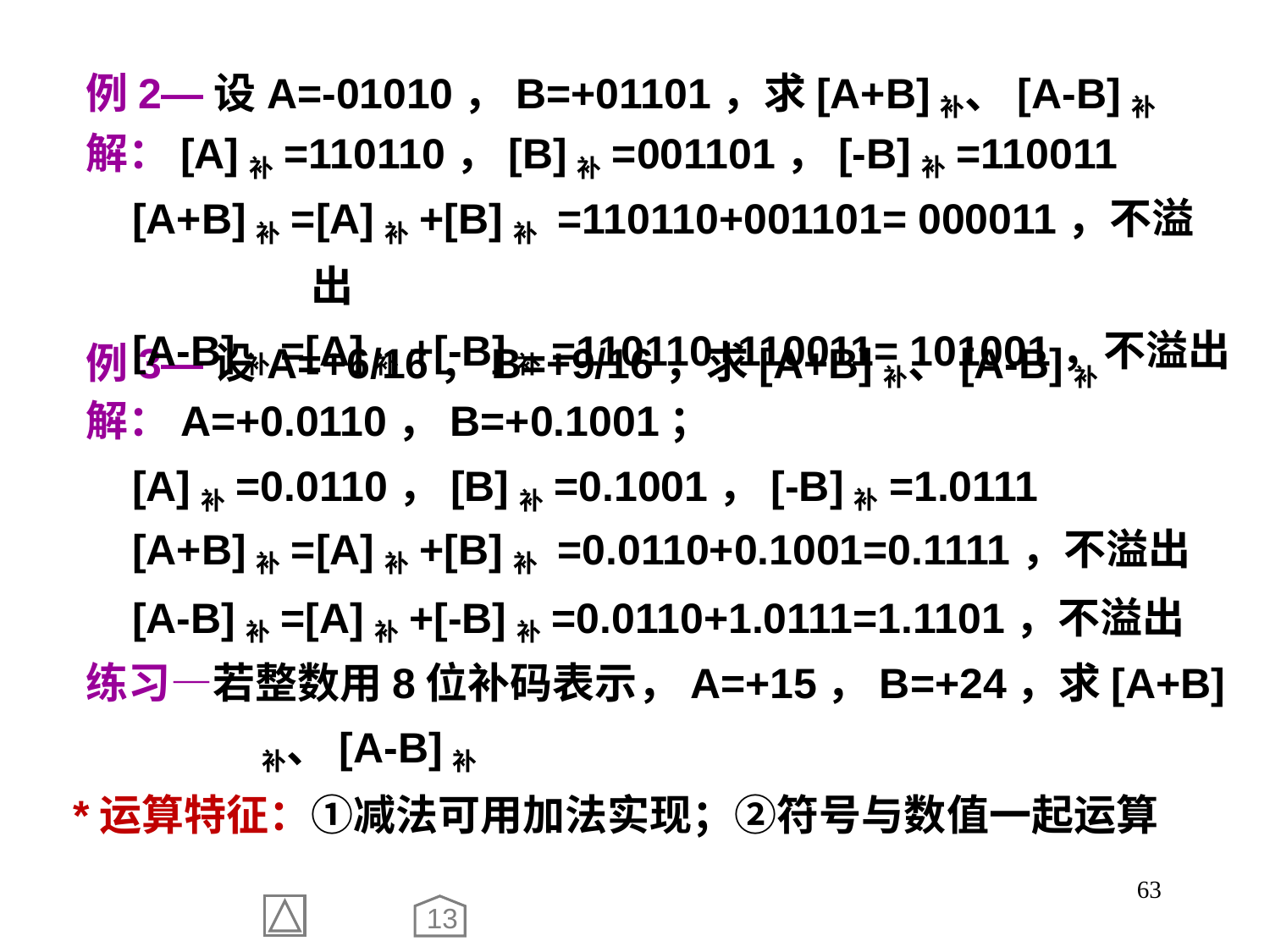

例2—设A=-01010，B=+01101，求[A+B]补、[A-B]补
    解：[A]补=110110，[B]补=001101，[-B]补=110011
        [A+B]补=[A]补+[B]补 =110110+001101= 000011，不溢出
        [A-B]补=[A]补+[-B]补=110110+110011= 101001，不溢出
    例3—设A=+6/16，B=+9/16，求[A+B]补、[A-B]补
    解：A=+0.0110，B=+0.1001；
        [A]补=0.0110，[B]补=0.1001，[-B]补=1.0111
        [A+B]补=[A]补+[B]补 =0.0110+0.1001=0.1111，不溢出
        [A-B]补=[A]补+[-B]补=0.0110+1.0111=1.1101，不溢出
    练习—若整数用8位补码表示，A=+15，B=+24，求[A+B]补、[A-B]补
   *运算特征：①减法可用加法实现；②符号与数值一起运算
63

13